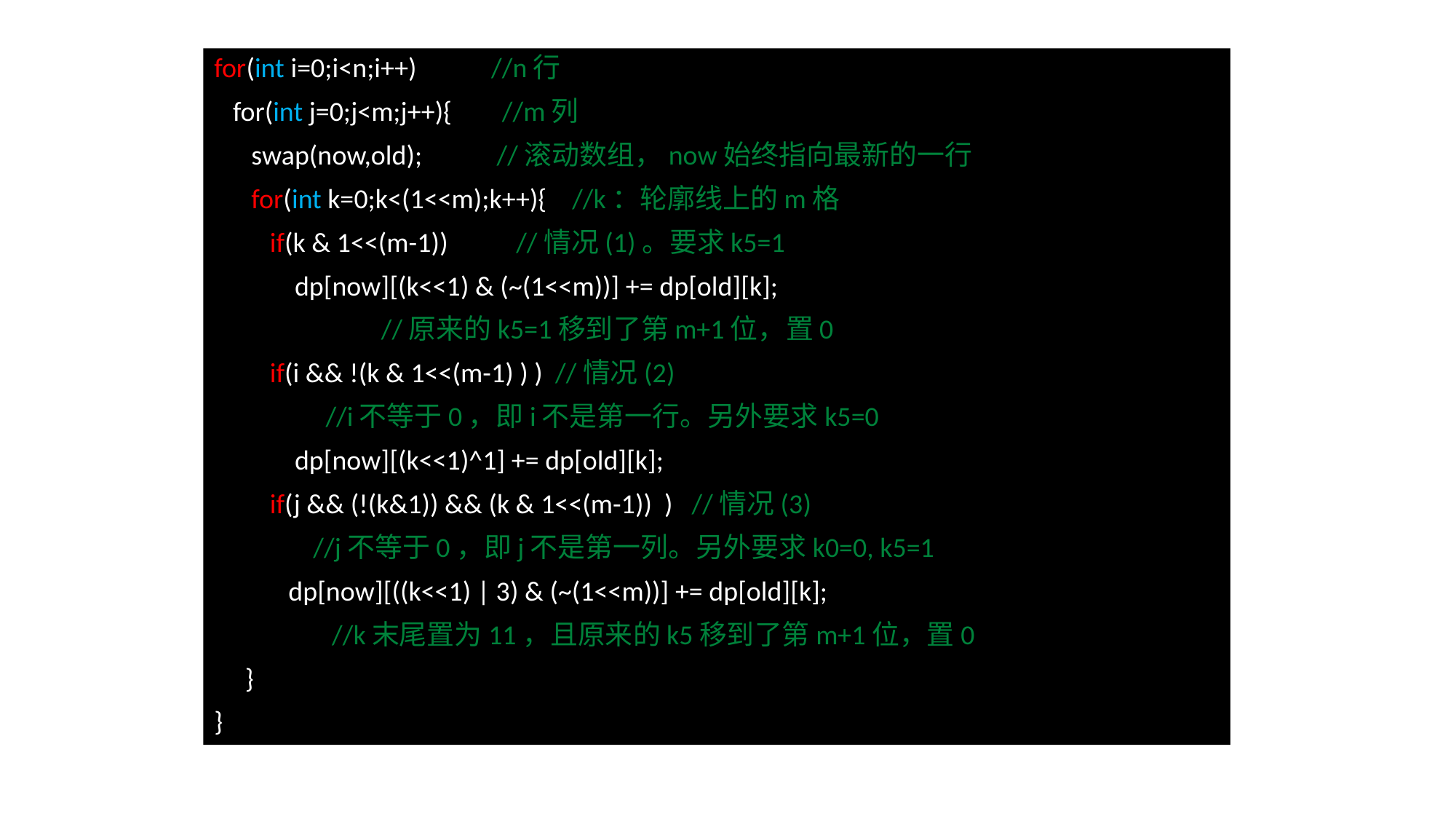

for(int i=0;i<n;i++)            //n行
   for(int j=0;j<m;j++){        //m列
      swap(now,old);            //滚动数组，now始终指向最新的一行
      for(int k=0;k<(1<<m);k++){    //k：轮廓线上的m格
         if(k & 1<<(m-1))           //情况(1)。要求k5=1
             dp[now][(k<<1) & (~(1<<m))] += dp[old][k];
                           //原来的k5=1移到了第m+1位，置0
         if(i && !(k & 1<<(m-1) ) )  //情况(2)
                  //i不等于0，即i不是第一行。另外要求k5=0
             dp[now][(k<<1)^1] += dp[old][k];
         if(j && (!(k&1)) && (k & 1<<(m-1))  )   //情况(3)
                //j不等于0，即j不是第一列。另外要求k0=0, k5=1
            dp[now][((k<<1) | 3) & (~(1<<m))] += dp[old][k];
                   //k末尾置为11，且原来的k5移到了第m+1位，置0
     }
}